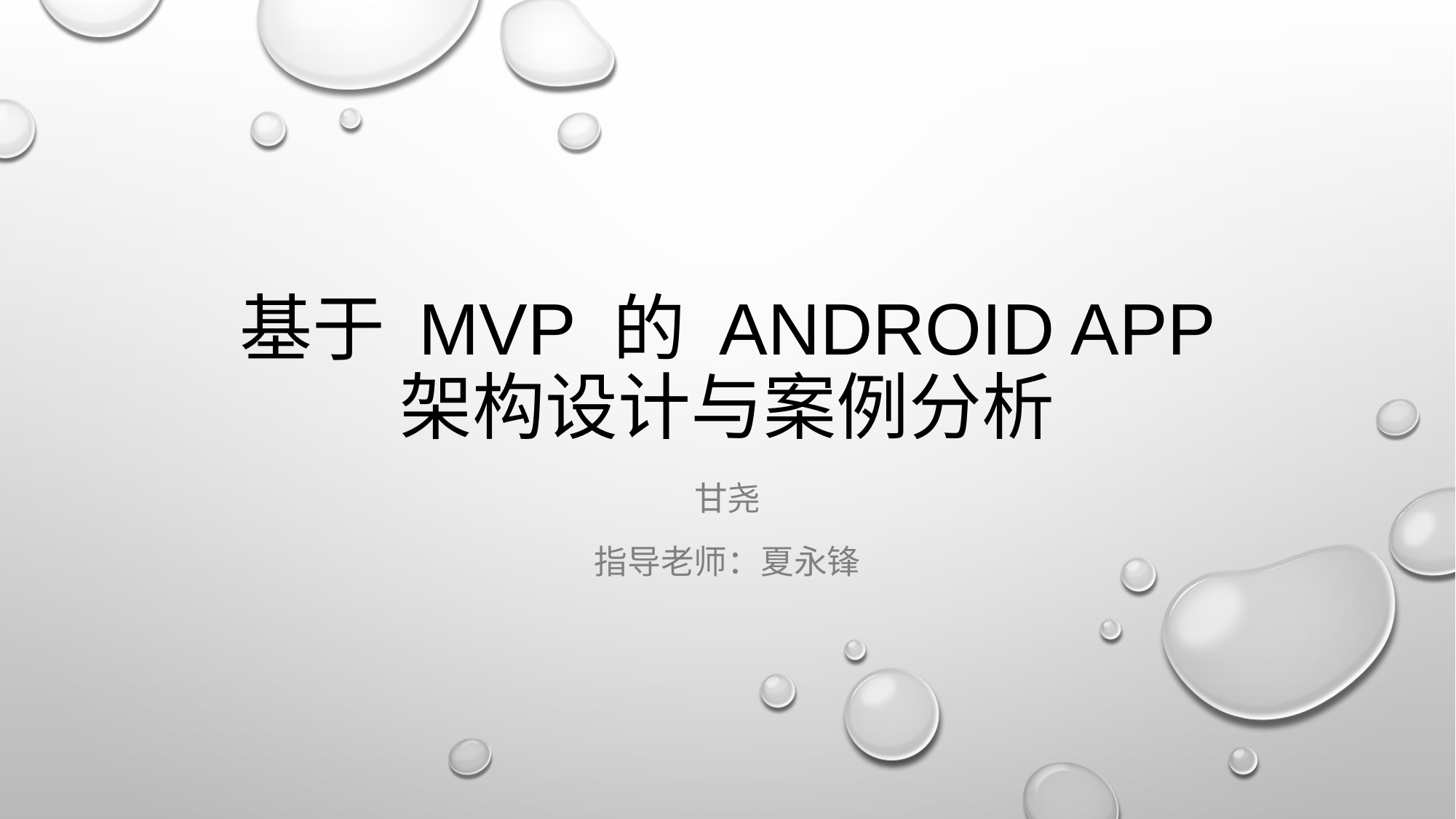

# 基于 MVP 的 Android App 架构设计与案例分析
甘尧
指导老师：夏永锋